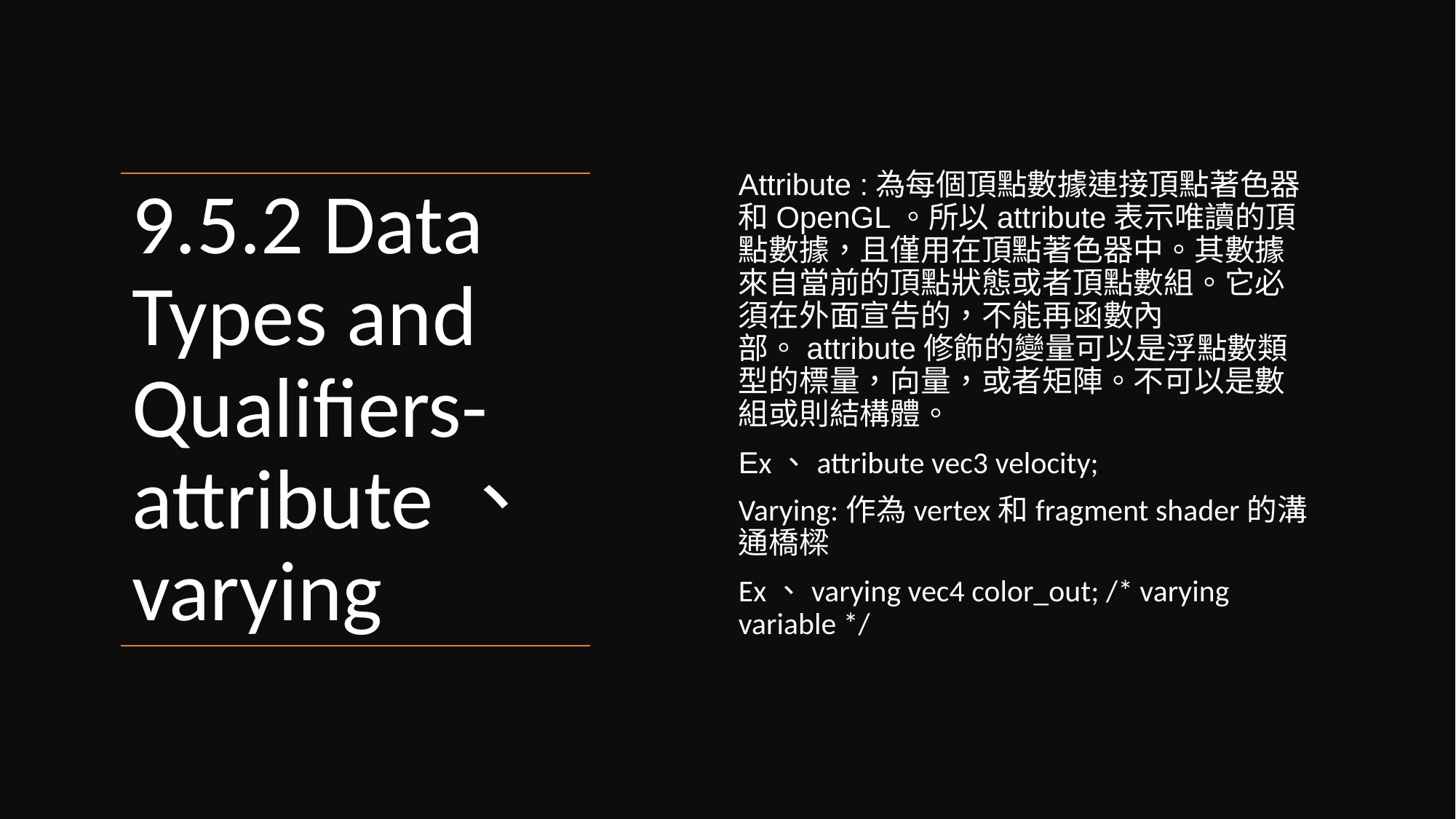

Attribute :為每個頂點數據連接頂點著色器和OpenGL。所以attribute表示唯讀的頂點數據，且僅用在頂點著色器中。其數據來自當前的頂點狀態或者頂點數組。它必須在外面宣告的，不能再函數內部。attribute修飾的變量可以是浮點數類型的標量，向量，或者矩陣。不可以是數組或則結構體。
Ex、attribute vec3 velocity;
Varying:作為vertex和fragment shader的溝通橋樑
Ex、varying vec4 color_out; /* varying variable */
# 9.5.2 Data Types and Qualifiers-attribute、varying